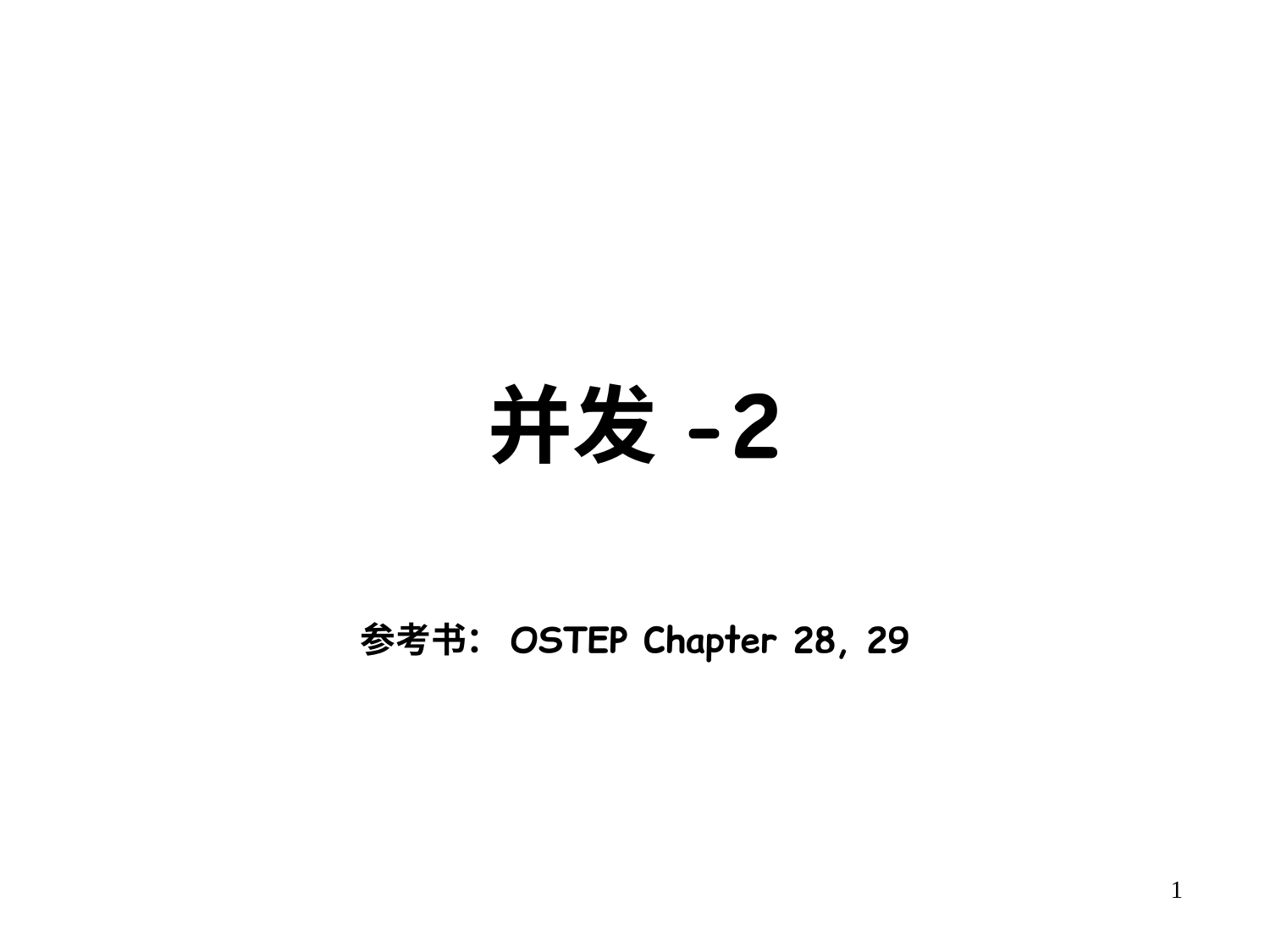

# 并发-2
参考书：OSTEP Chapter 28, 29
1